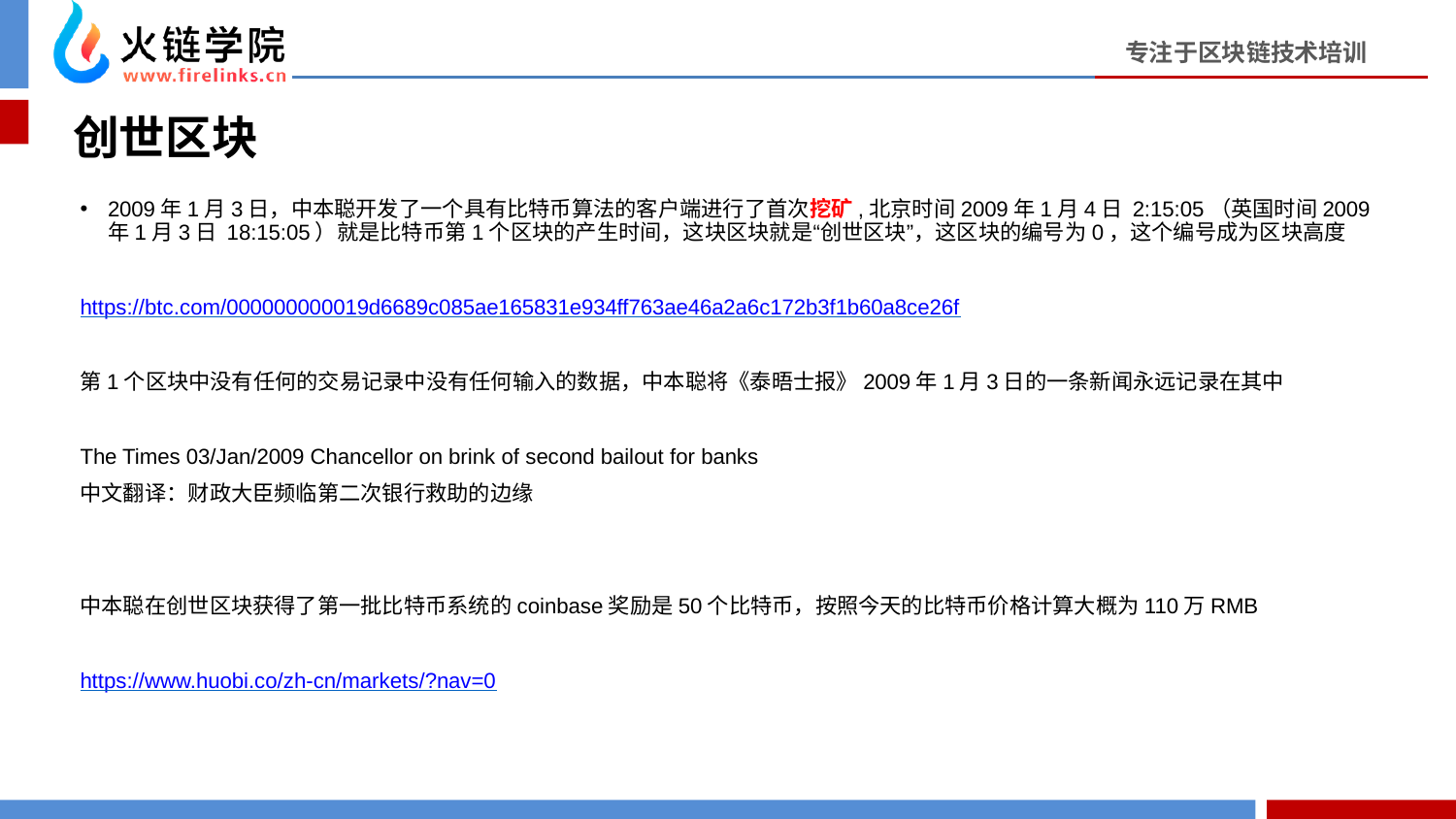

# 创世区块
2009年1月3日，中本聪开发了一个具有比特币算法的客户端进行了首次挖矿,北京时间2009年1月4日 2:15:05（英国时间2009年1月3日 18:15:05）就是比特币第1个区块的产生时间，这块区块就是“创世区块”，这区块的编号为0，这个编号成为区块高度

https://btc.com/000000000019d6689c085ae165831e934ff763ae46a2a6c172b3f1b60a8ce26f

第1个区块中没有任何的交易记录中没有任何输入的数据，中本聪将《泰晤士报》2009年1月3日的一条新闻永远记录在其中

The Times 03/Jan/2009 Chancellor on brink of second bailout for banks
中文翻译：财政大臣频临第二次银行救助的边缘

中本聪在创世区块获得了第一批比特币系统的coinbase奖励是50个比特币，按照今天的比特币价格计算大概为110万RMB

https://www.huobi.co/zh-cn/markets/?nav=0